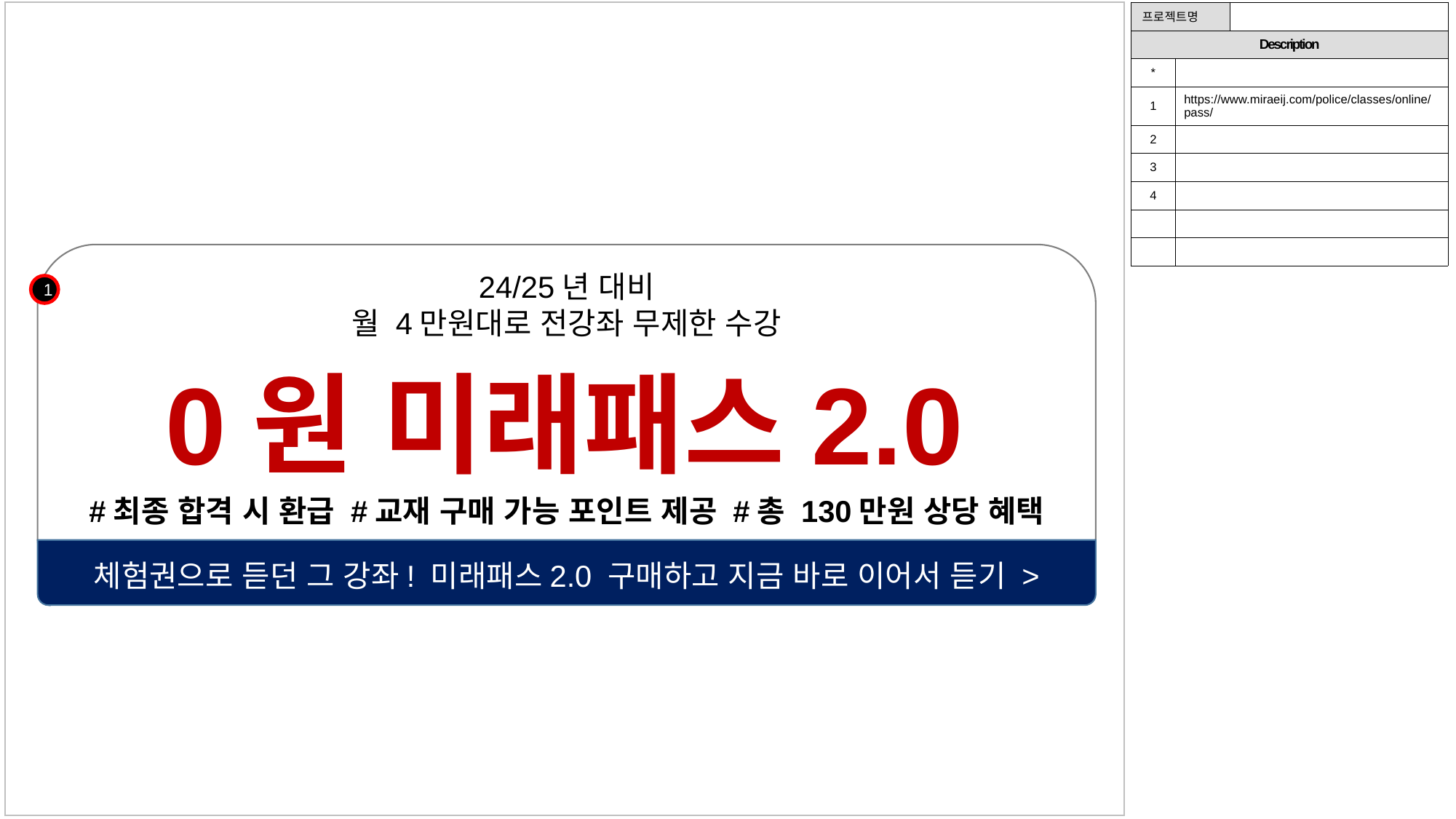

| 프로젝트명 |  |  |
| --- | --- | --- |
| Description |  |  |
| \* |  |  |
| 1 | https://www.miraeij.com/police/classes/online/pass/ |  |
| 2 |  |  |
| 3 |  |  |
| 4 |  |  |
|  |  |  |
|  |  |  |
section12

24/25년 대비
월 4만원대로 전강좌 무제한 수강
1
0원 미래패스2.0
#최종 합격 시 환급 #교재 구매 가능 포인트 제공 #총 130만원 상당 혜택

체험권으로 듣던 그 강좌! 미래패스2.0 구매하고 지금 바로 이어서 듣기 >